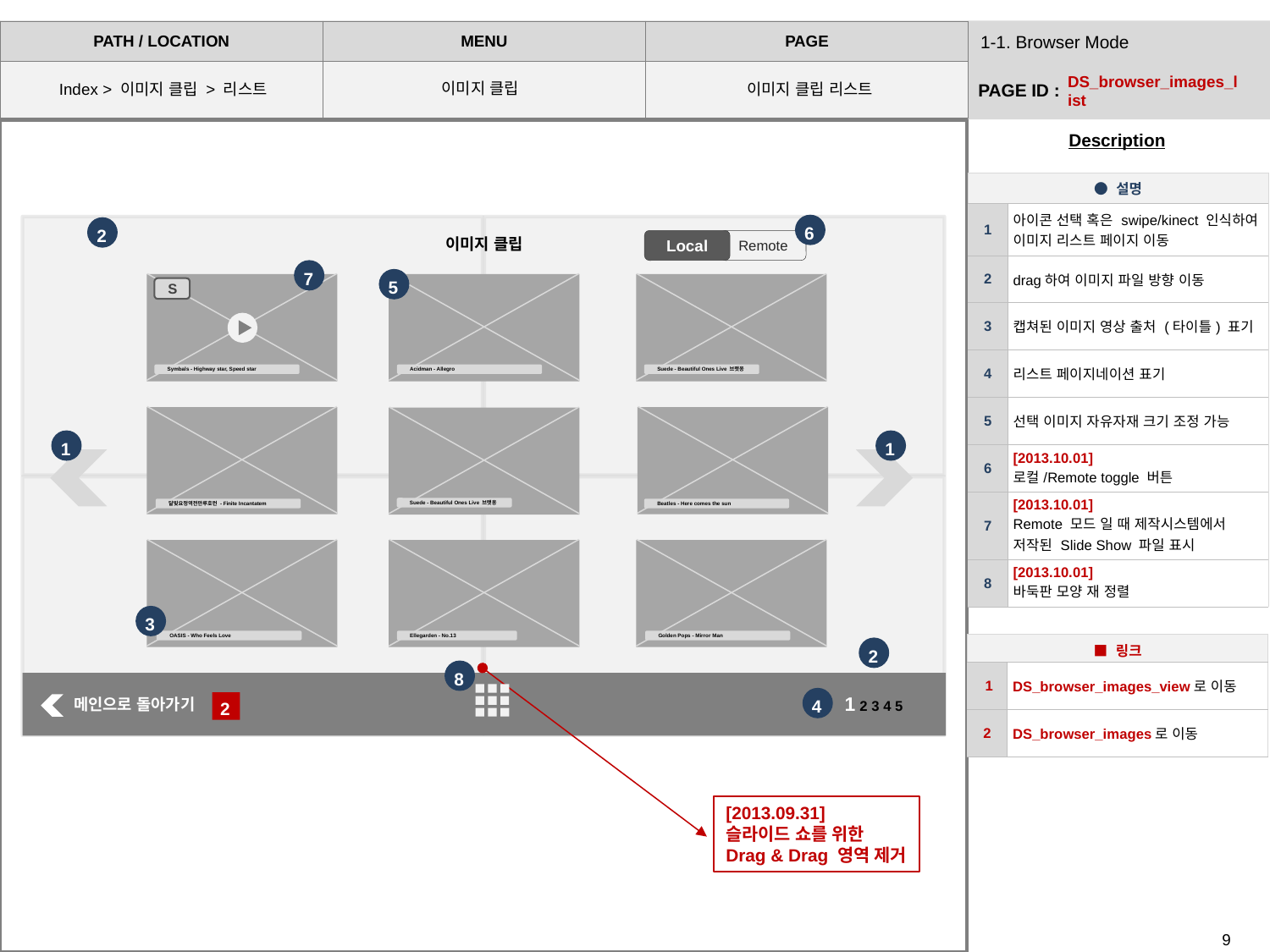

1-1. Browser Mode
DS_browser_images_list
이미지 클립
이미지 클립 리스트
Index > 이미지 클립 > 리스트
| ● 설명 |  |
| --- | --- |
| 1 | 아이콘 선택 혹은 swipe/kinect 인식하여 이미지 리스트 페이지 이동 |
| 2 | drag하여 이미지 파일 방향 이동 |
| 3 | 캡쳐된 이미지 영상 출처 (타이틀) 표기 |
| 4 | 리스트 페이지네이션 표기 |
| 5 | 선택 이미지 자유자재 크기 조정 가능 |
| 6 | [2013.10.01] 로컬/Remote toggle 버튼 |
| 7 | [2013.10.01] Remote 모드 일 때 제작시스템에서 저작된 Slide Show 파일 표시 |
| 8 | [2013.10.01] 바둑판 모양 재 정렬 |
6

2

이미지 클립
Local
Remote
7

5

S

Symbals - Highway star, Speed star
Acidman - Allegro
Suede - Beautiful Ones Live 브랫옹

1

1

Suede - Beautiful Ones Live 브랫옹
달빛요정역전만루호런 - Finite Incantatem
Beatles - Here comes the sun

3

2

OASIS - Who Feels Love
Ellegarden - No.13
Golden Pops - Mirror Man
| ■ 링크 |  |
| --- | --- |
| 1 | DS\_browser\_images\_view로 이동 |
| 2 | DS\_browser\_images로 이동 |
8

4

2

1 2 3 4 5
메인으로 돌아가기

[2013.09.31]
슬라이드 쇼를 위한
Drag & Drag 영역 제거
9